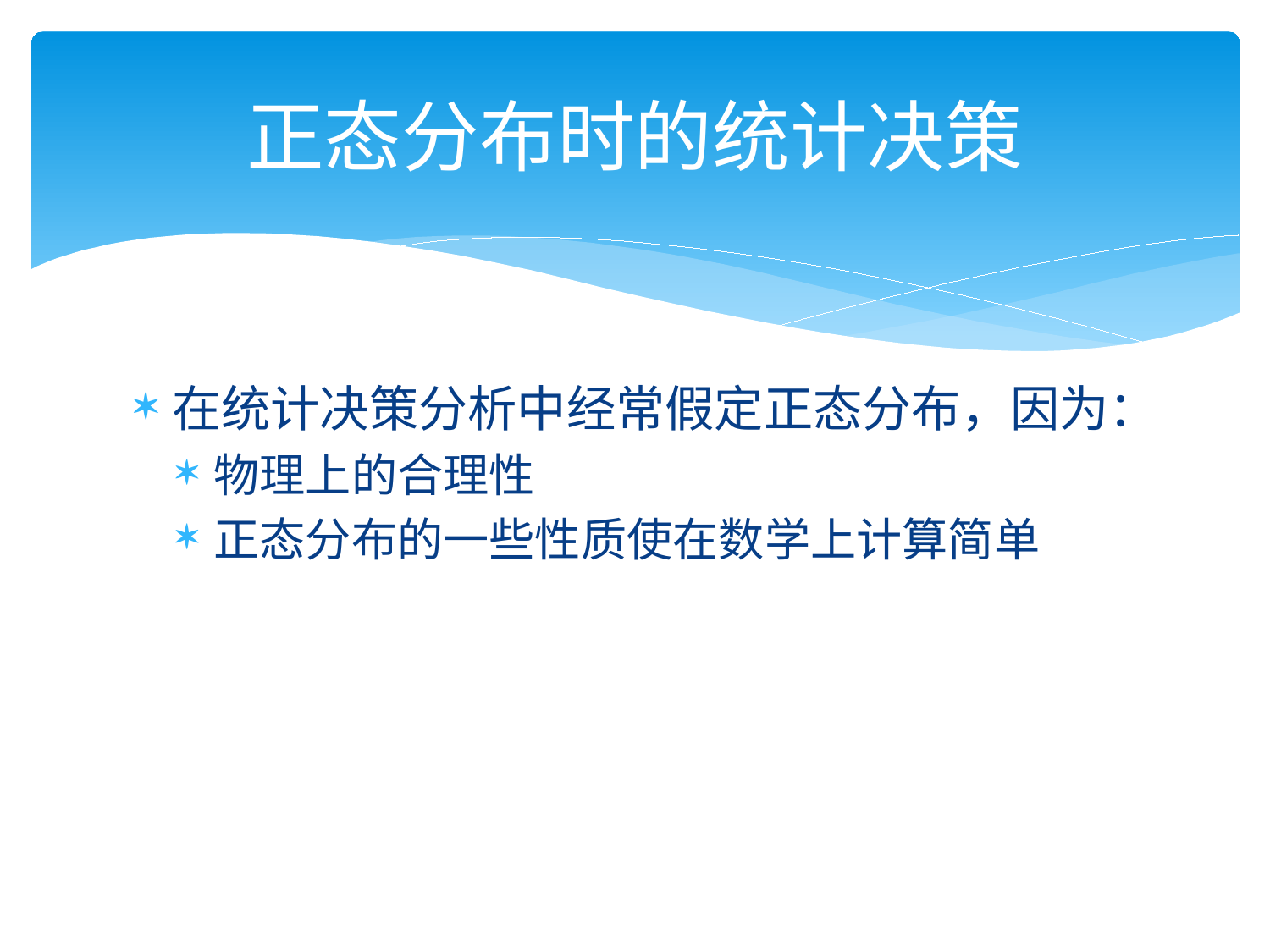

# 正态分布时的统计决策
在统计决策分析中经常假定正态分布，因为：
物理上的合理性
正态分布的一些性质使在数学上计算简单